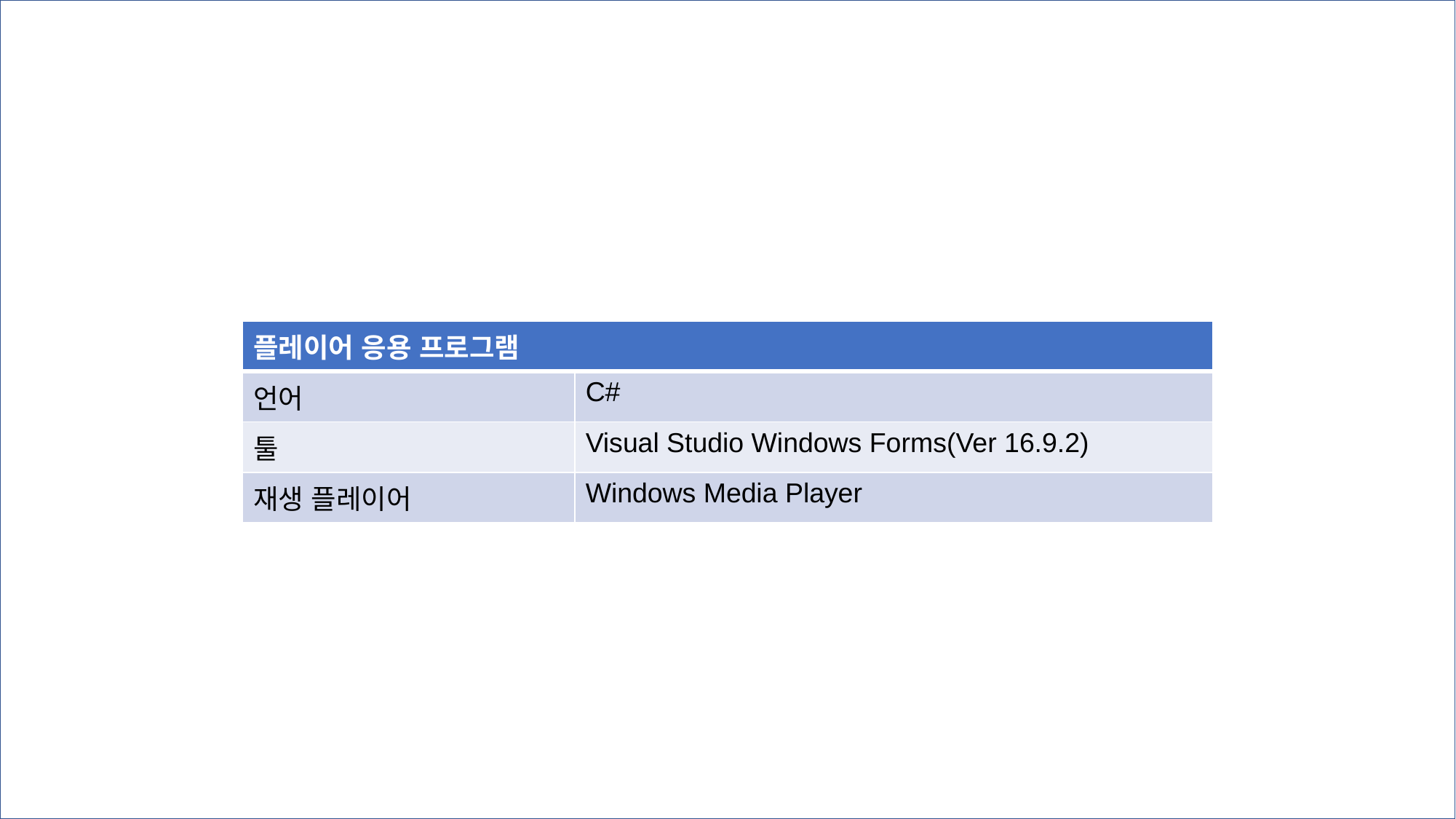

| 플레이어 응용 프로그램 |  |
| --- | --- |
| 언어 | C# |
| 툴 | Visual Studio Windows Forms(Ver 16.9.2) |
| 재생 플레이어 | Windows Media Player |